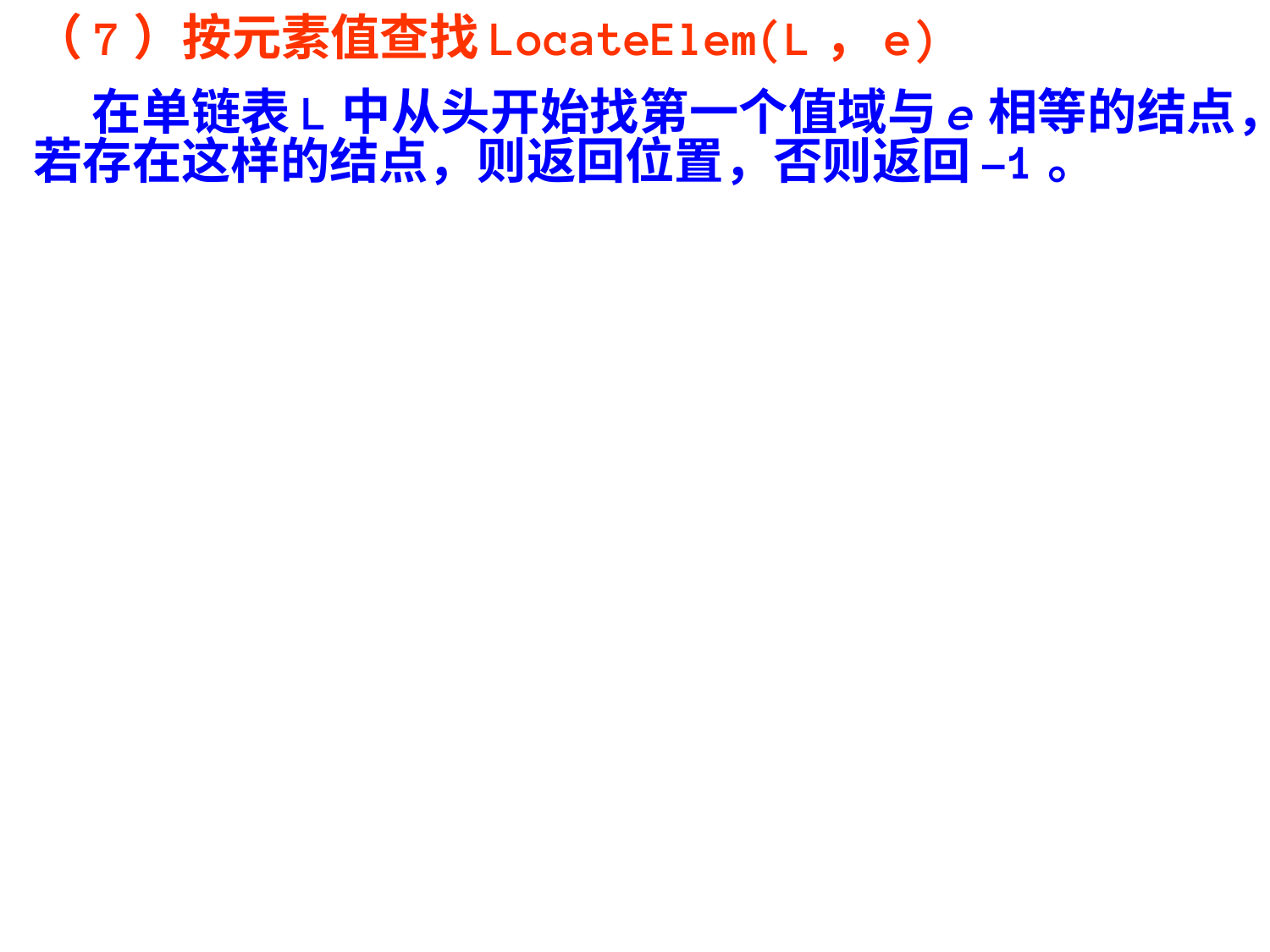

（7）按元素值查找LocateElem(L，e)
    在单链表L中从头开始找第一个值域与e相等的结点，若存在这样的结点，则返回位置，否则返回-1。